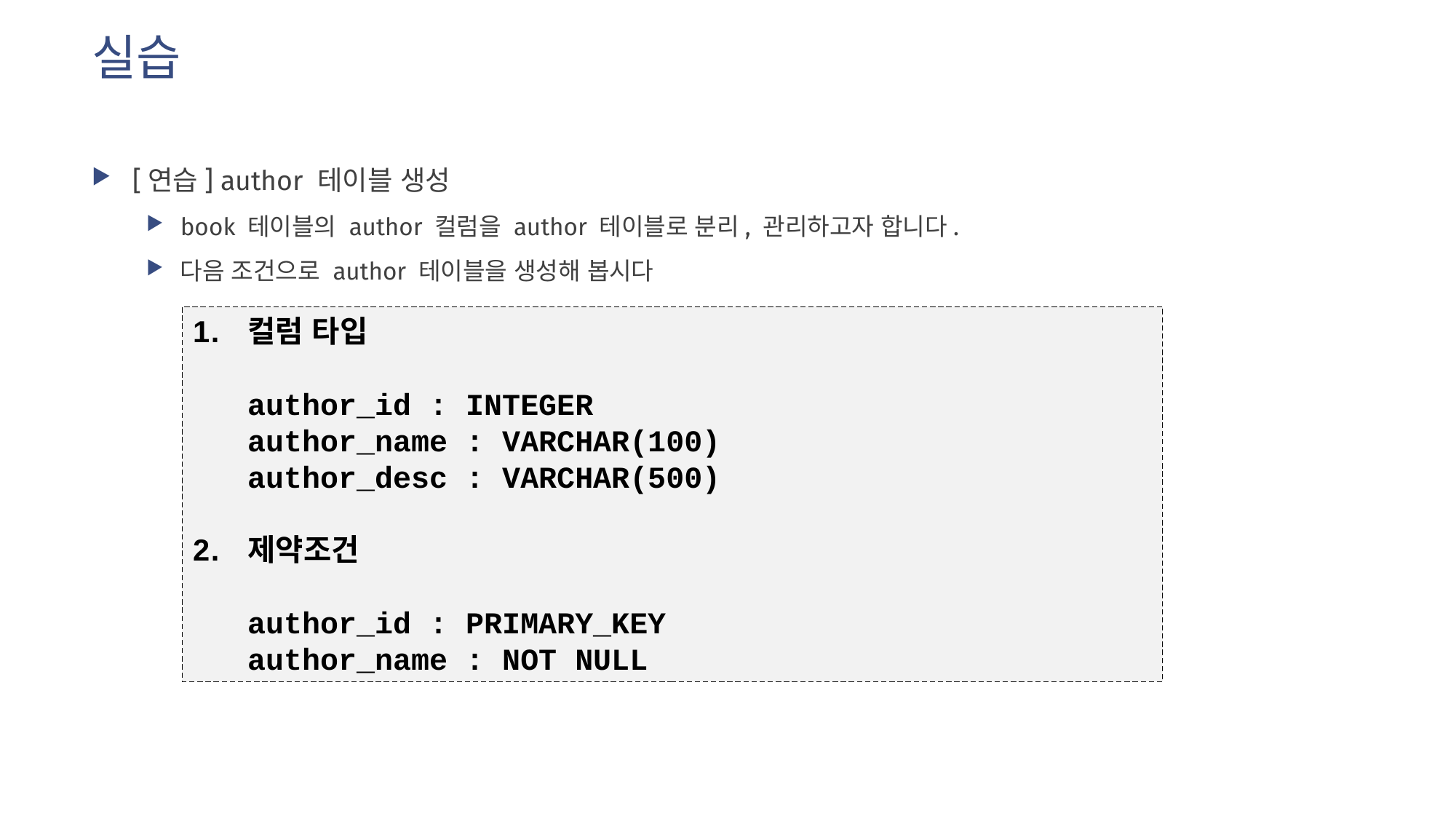

# 실습
[연습] author 테이블 생성
book 테이블의 author 컬럼을 author 테이블로 분리, 관리하고자 합니다.
다음 조건으로 author 테이블을 생성해 봅시다
컬럼 타입
author_id : INTEGER
author_name : VARCHAR(100)
author_desc : VARCHAR(500)
제약조건
author_id : PRIMARY_KEY
author_name : NOT NULL